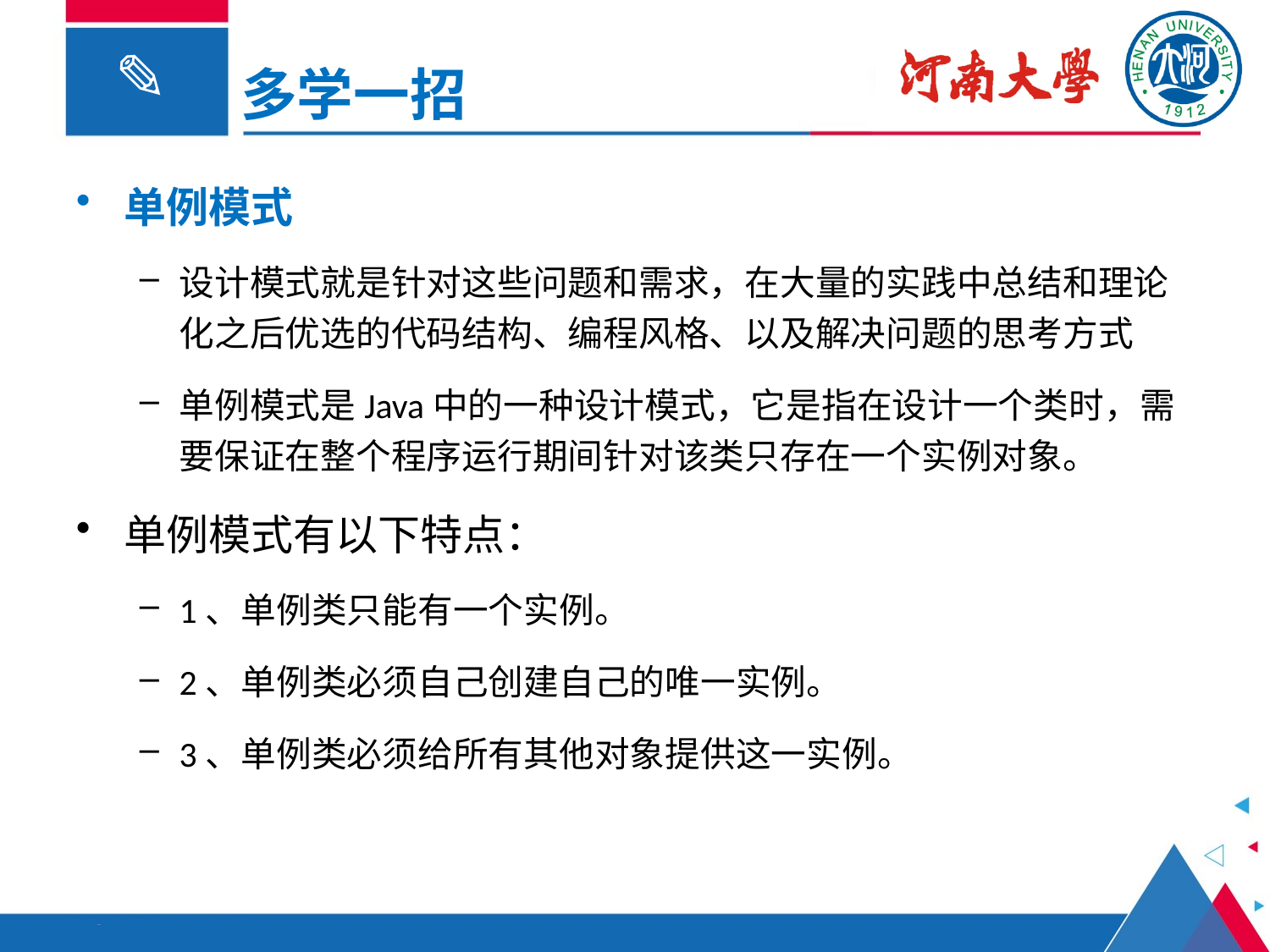

多学一招
单例模式
设计模式就是针对这些问题和需求，在大量的实践中总结和理论化之后优选的代码结构、编程风格、以及解决问题的思考方式
单例模式是Java中的一种设计模式，它是指在设计一个类时，需要保证在整个程序运行期间针对该类只存在一个实例对象。
单例模式有以下特点：
1、单例类只能有一个实例。
2、单例类必须自己创建自己的唯一实例。
3、单例类必须给所有其他对象提供这一实例。